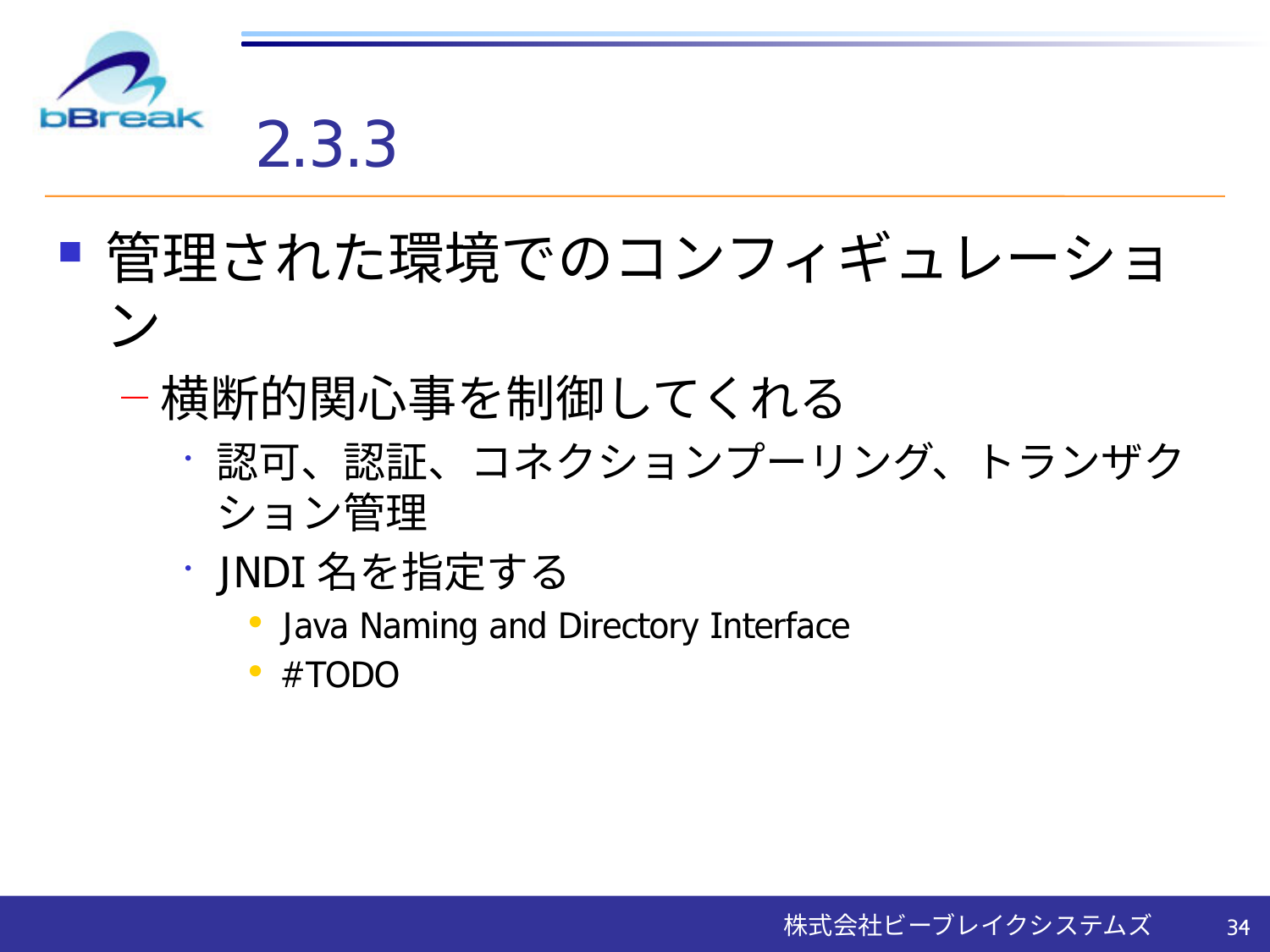

# 2.3.3
管理された環境でのコンフィギュレーション
横断的関心事を制御してくれる
認可、認証、コネクションプーリング、トランザクション管理
JNDI名を指定する
Java Naming and Directory Interface
#TODO